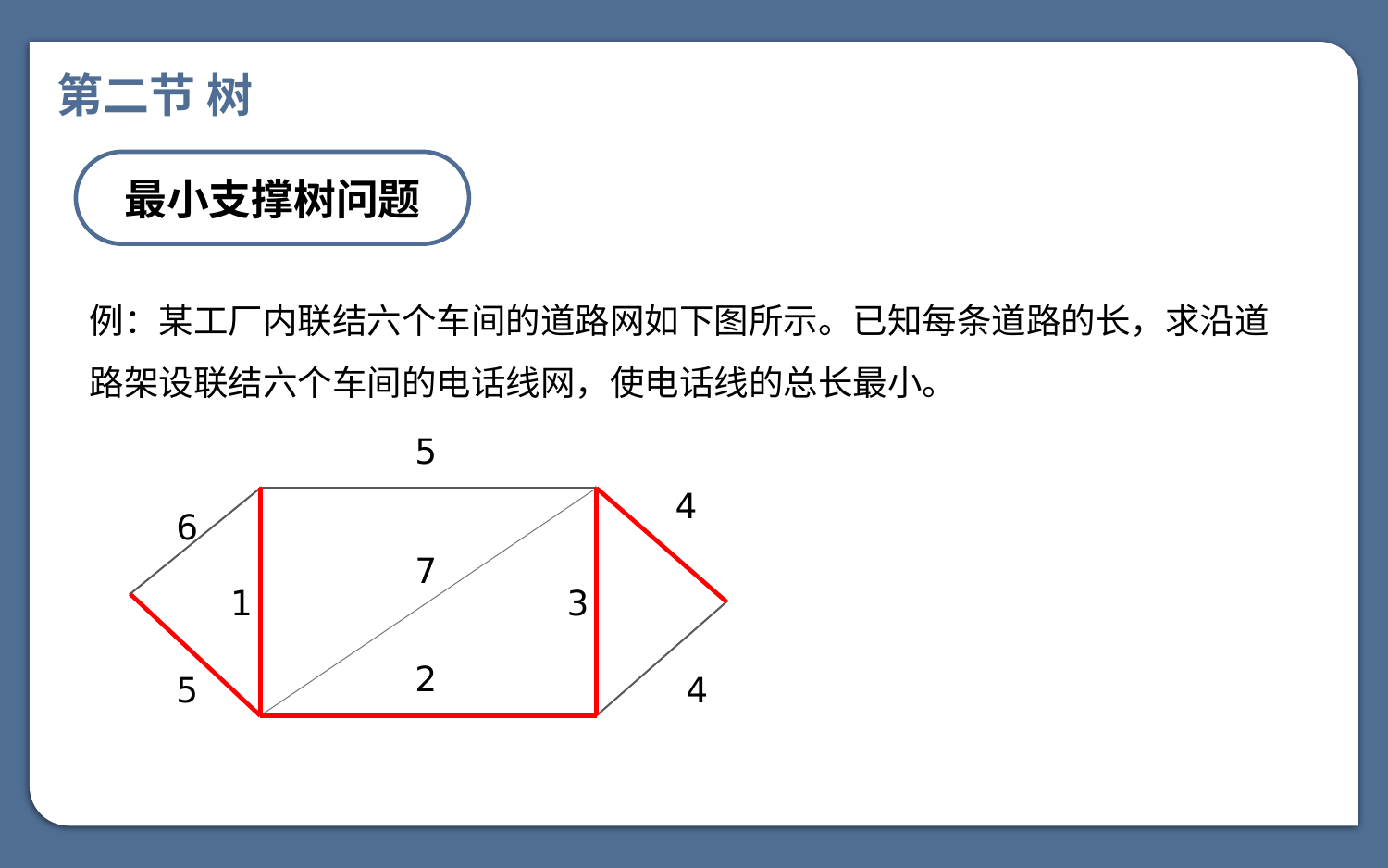

第二节 树
最小支撑树问题
例：某工厂内联结六个车间的道路网如下图所示。已知每条道路的长，求沿道路架设联结六个车间的电话线网，使电话线的总长最小。
5
4

6

7
1
3
2
5
4